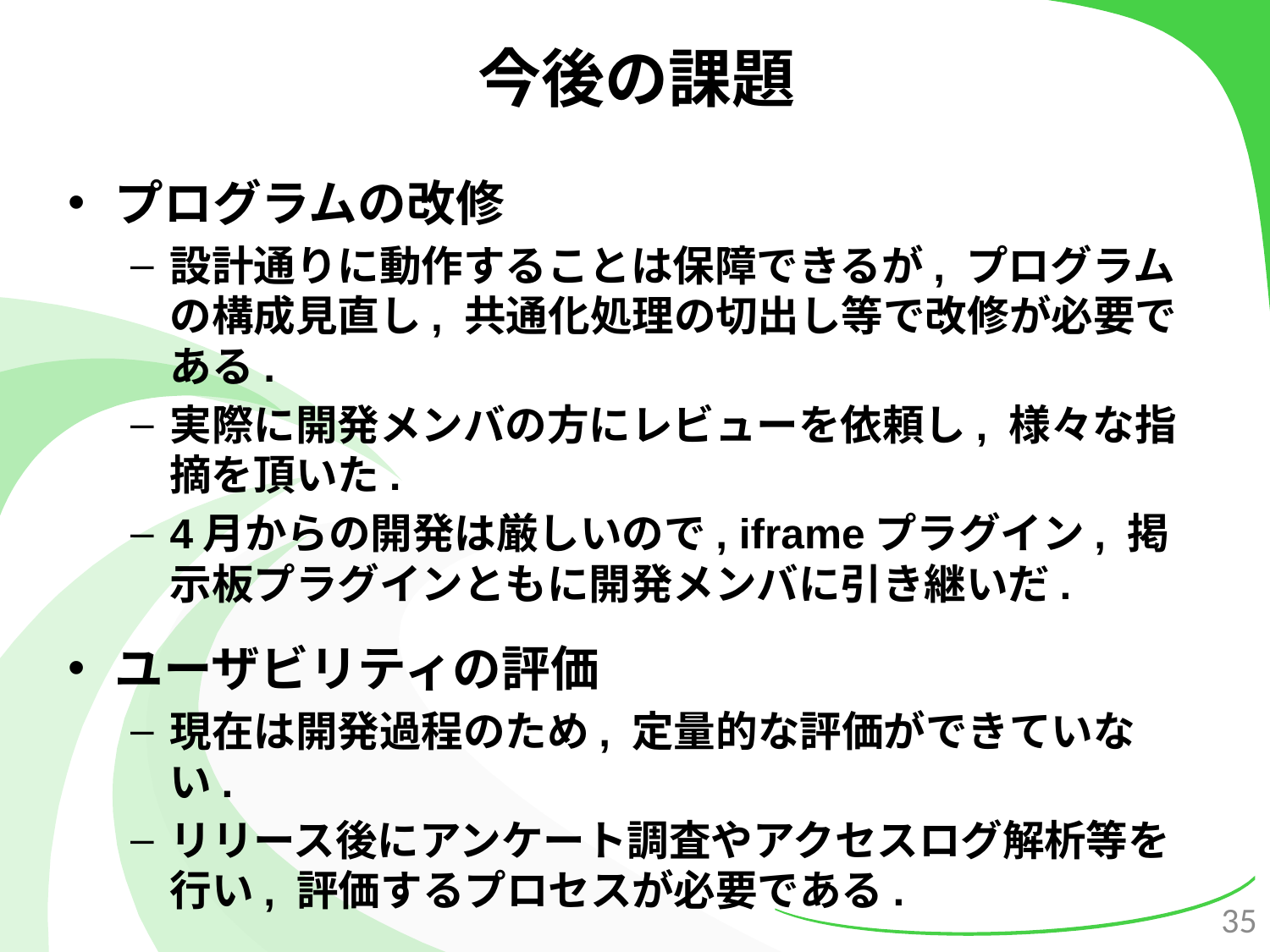

# 今後の課題
プログラムの改修
設計通りに動作することは保障できるが, プログラムの構成見直し, 共通化処理の切出し等で改修が必要である.
実際に開発メンバの方にレビューを依頼し, 様々な指摘を頂いた.
4月からの開発は厳しいので, iframeプラグイン, 掲示板プラグインともに開発メンバに引き継いだ.
ユーザビリティの評価
現在は開発過程のため, 定量的な評価ができていない.
リリース後にアンケート調査やアクセスログ解析等を行い, 評価するプロセスが必要である.
35